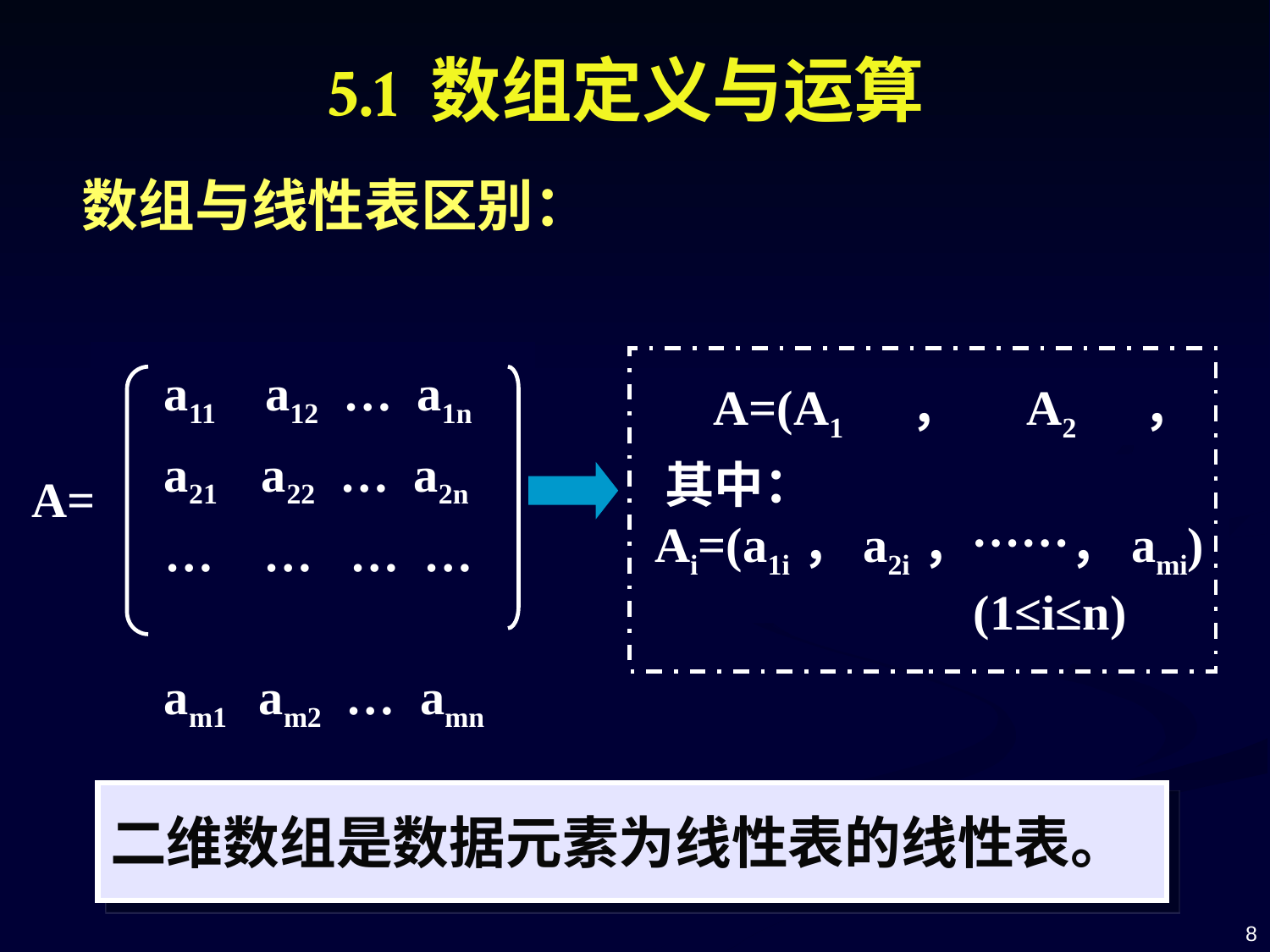

5.1 数组定义与运算
数组与线性表区别：
      a11    a12  …  a1n
      a21    a22  …  a2n
      …    …   …  …
      am1   am2  …  amn

 A=(A1，A2，……，An)
 其中：
 Ai=(a1i，a2i，……，ami)
                           (1≤i≤n)

A=

二维数组是数据元素为线性表的线性表。
8